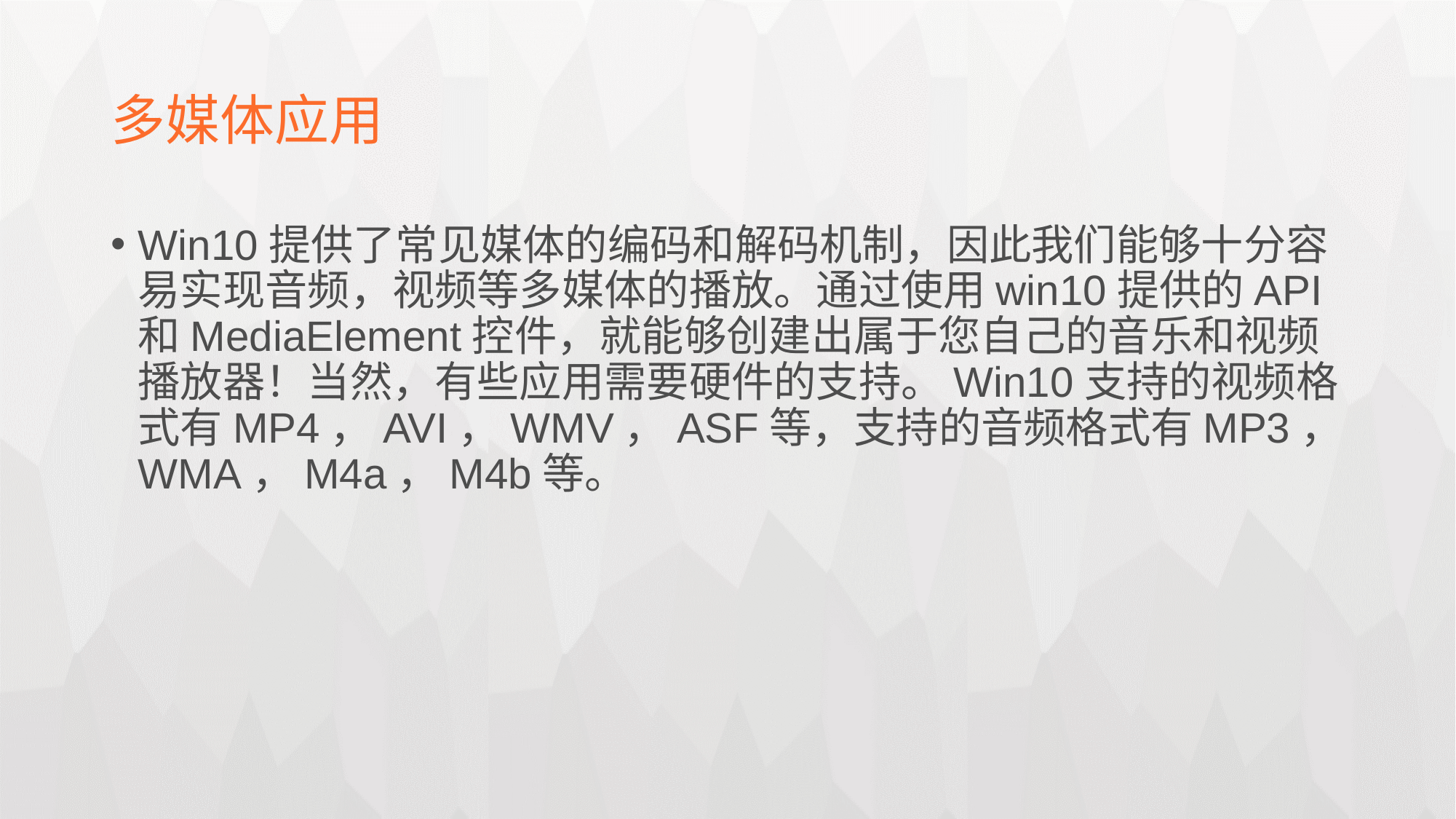

多媒体应用
Win10提供了常见媒体的编码和解码机制，因此我们能够十分容易实现音频，视频等多媒体的播放。通过使用win10提供的API和MediaElement控件，就能够创建出属于您自己的音乐和视频播放器！当然，有些应用需要硬件的支持。Win10支持的视频格式有MP4，AVI，WMV，ASF等，支持的音频格式有MP3，WMA，M4a，M4b等。